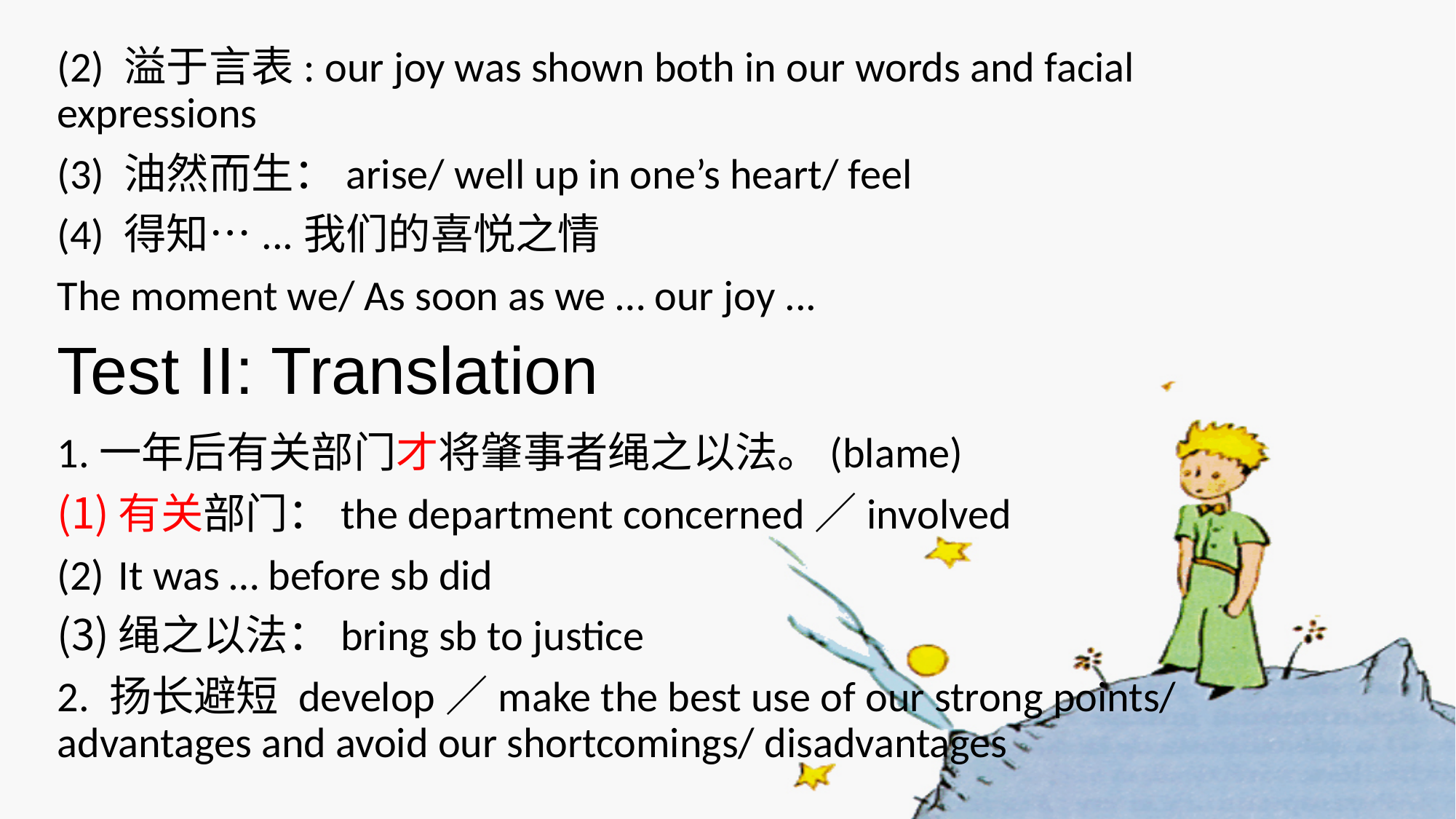

(2) 溢于言表: our joy was shown both in our words and facial expressions
(3) 油然而生：arise/ well up in one’s heart/ feel
(4) 得知…...我们的喜悦之情
The moment we/ As soon as we … our joy ...

# Test II: Translation
1.一年后有关部门才将肇事者绳之以法。(blame)
有关部门：the department concerned／involved
It was … before sb did
绳之以法：bring sb to justice
2. 扬长避短 develop／make the best use of our strong points/ advantages and avoid our shortcomings/ disadvantages